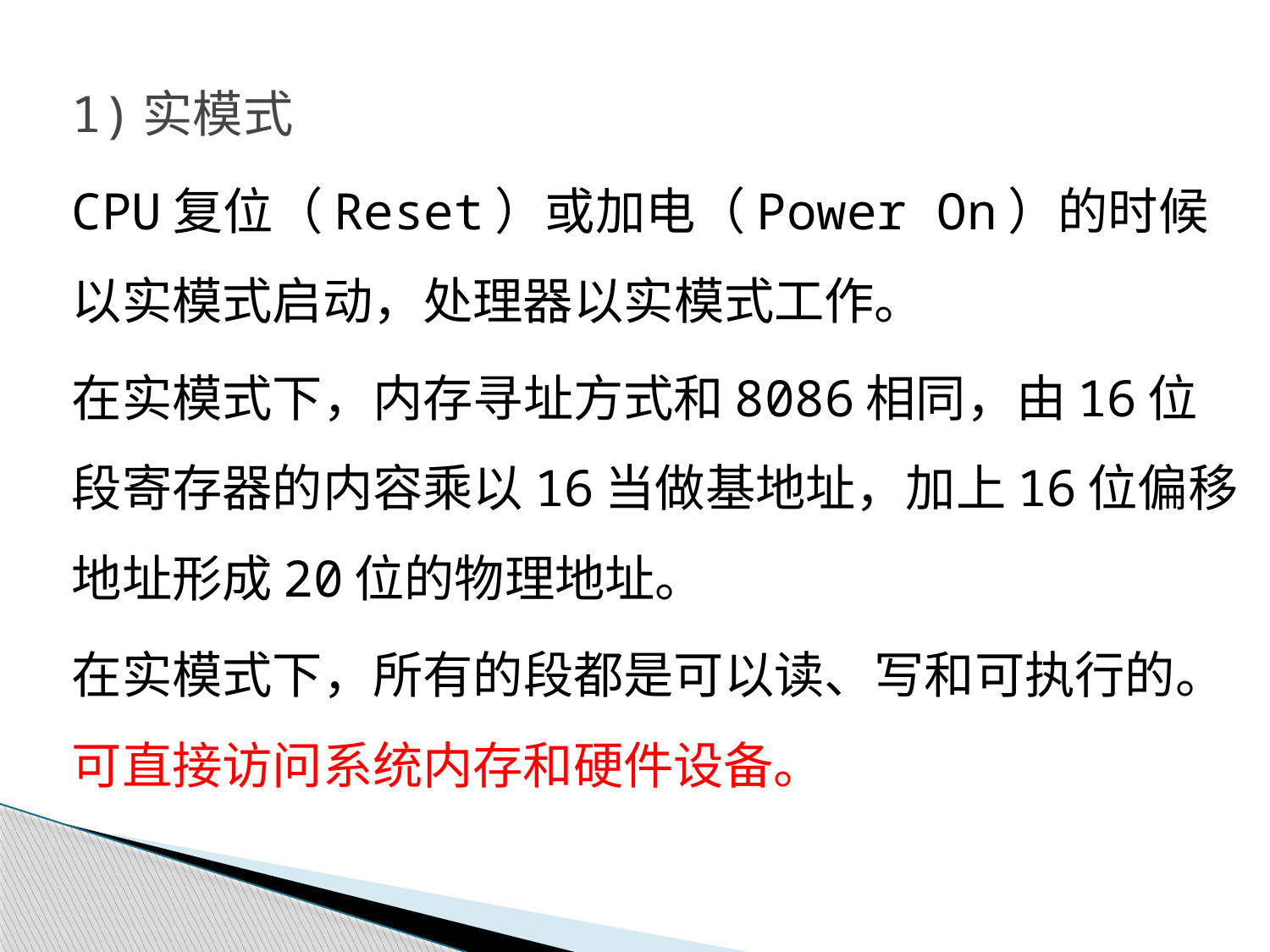

1)实模式
	CPU复位（Reset）或加电（Power On）的时候以实模式启动，处理器以实模式工作。
	在实模式下，内存寻址方式和8086相同，由16位段寄存器的内容乘以16当做基地址，加上16位偏移地址形成20位的物理地址。
	在实模式下，所有的段都是可以读、写和可执行的。可直接访问系统内存和硬件设备。